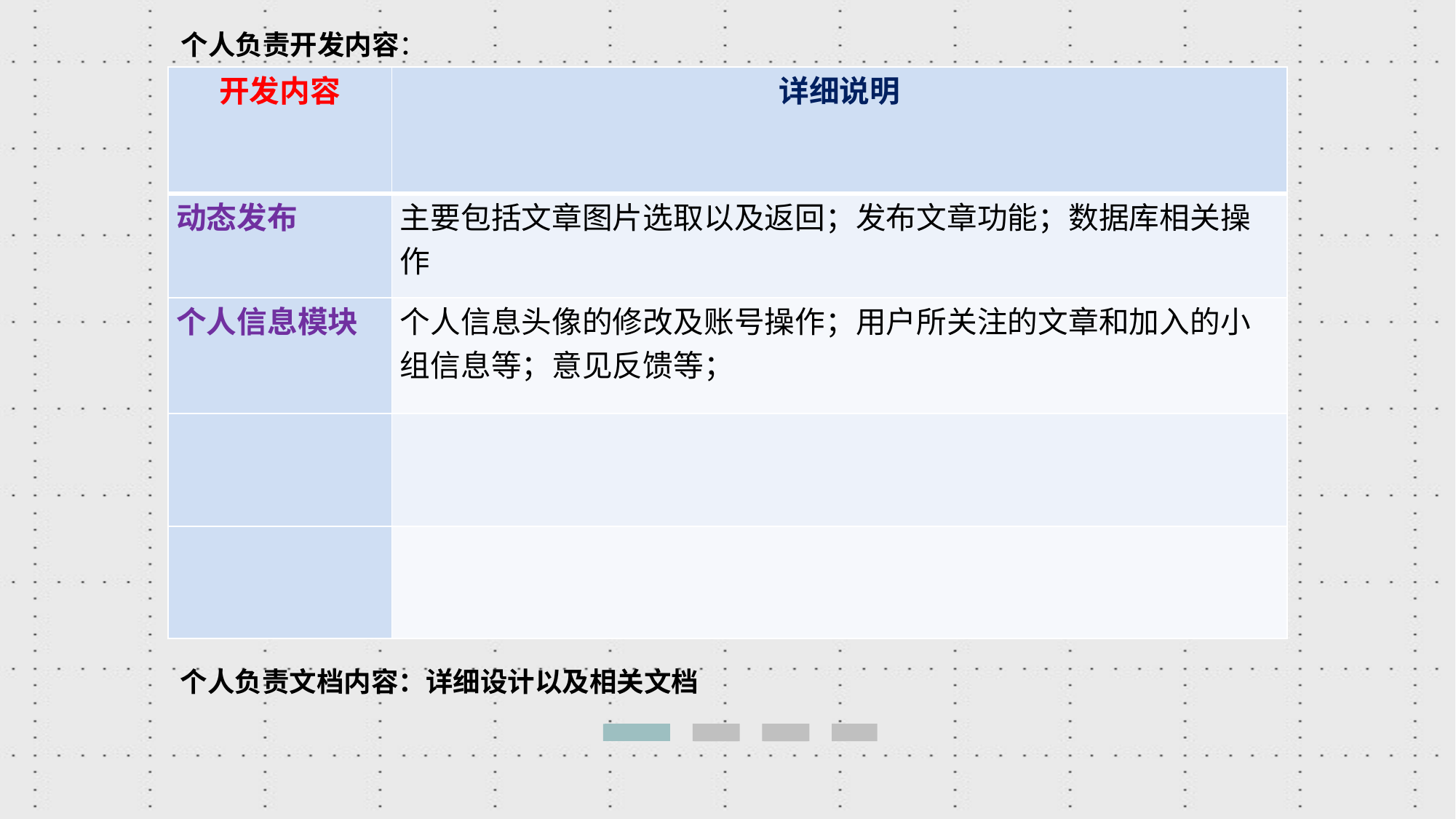

个人负责开发内容：
| 开发内容 | 详细说明 |
| --- | --- |
| 动态发布 | 主要包括文章图片选取以及返回；发布文章功能；数据库相关操作 |
| 个人信息模块 | 个人信息头像的修改及账号操作；用户所关注的文章和加入的小组信息等；意见反馈等； |
|  |  |
|  |  |
个人负责文档内容：详细设计以及相关文档